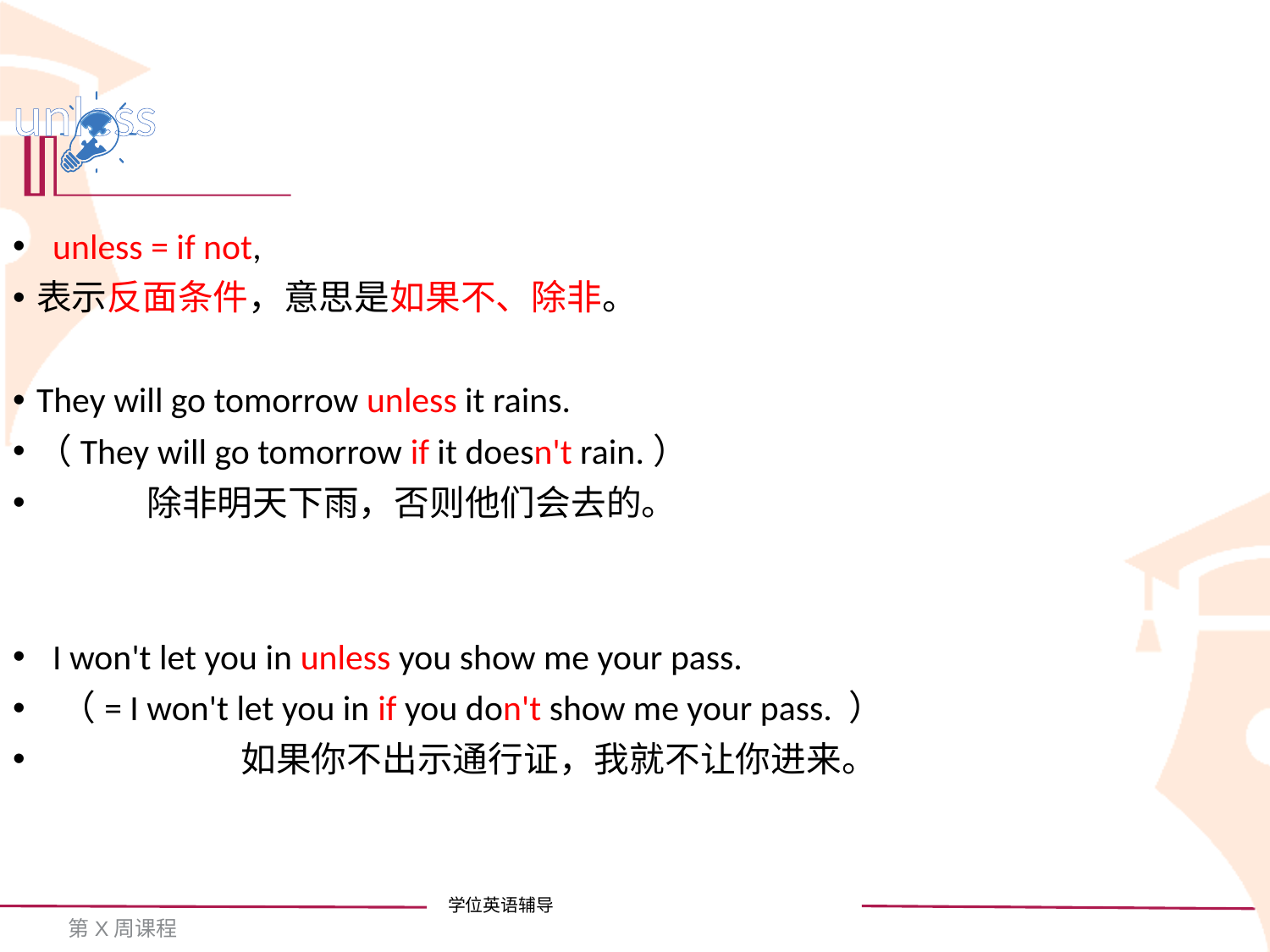

unless

  unless = if not,
表示反面条件，意思是如果不、除非。

They will go tomorrow unless it rains.
（They will go tomorrow if it doesn't rain.）
             除非明天下雨，否则他们会去的。

  I won't let you in unless you show me your pass.
  （= I won't let you in if you don't show me your pass. ）
                         如果你不出示通行证，我就不让你进来。